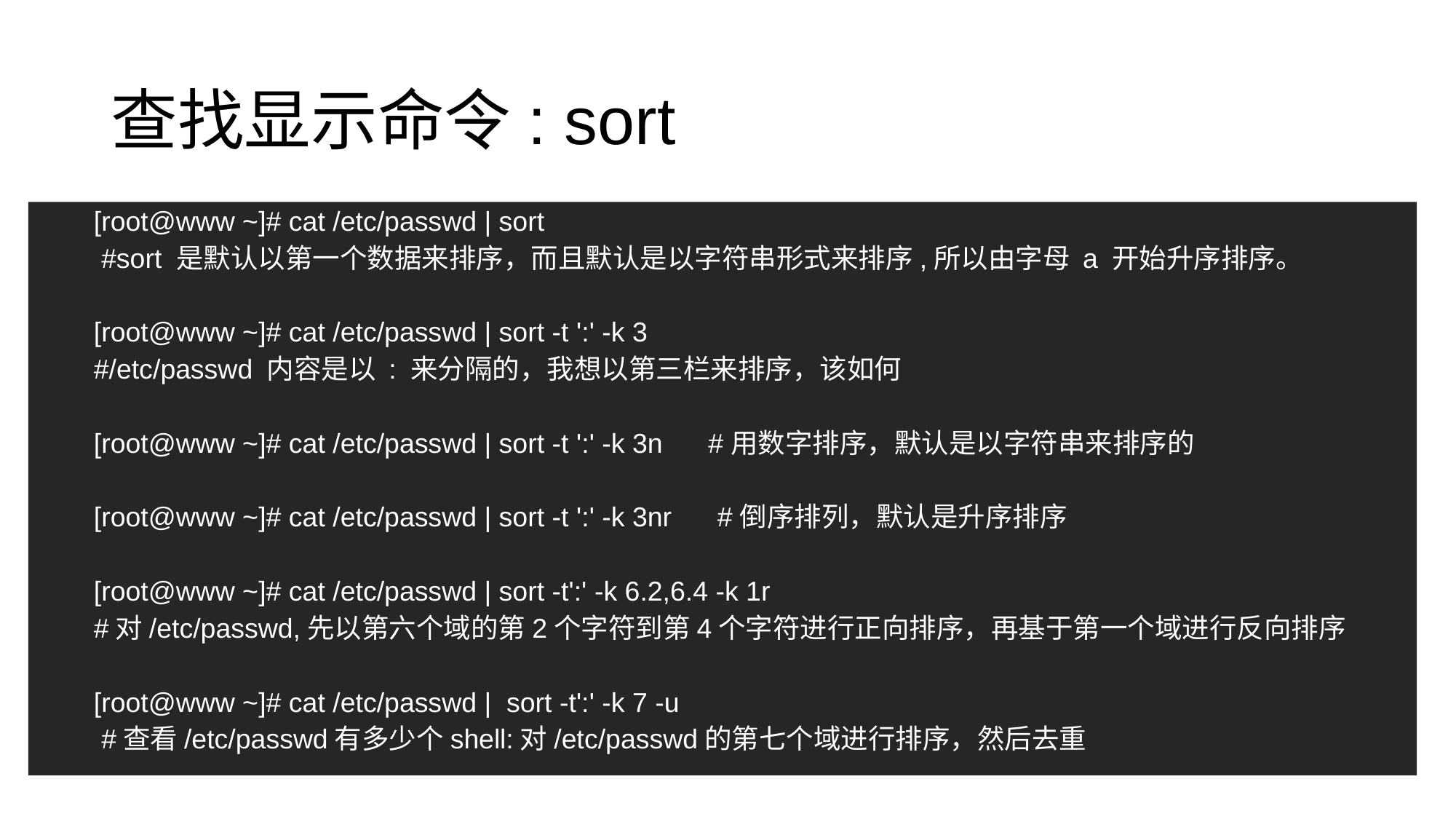

# 查找显示命令: sort
[root@www ~]# cat /etc/passwd | sort
 #sort 是默认以第一个数据来排序，而且默认是以字符串形式来排序,所以由字母 a 开始升序排序。

[root@www ~]# cat /etc/passwd | sort -t ':' -k 3
#/etc/passwd 内容是以 : 来分隔的，我想以第三栏来排序，该如何

[root@www ~]# cat /etc/passwd | sort -t ':' -k 3n      #用数字排序，默认是以字符串来排序的

[root@www ~]# cat /etc/passwd | sort -t ':' -k 3nr      #倒序排列，默认是升序排序

[root@www ~]# cat /etc/passwd | sort -t':' -k 6.2,6.4 -k 1r
#对/etc/passwd,先以第六个域的第2个字符到第4个字符进行正向排序，再基于第一个域进行反向排序

[root@www ~]# cat /etc/passwd |  sort -t':' -k 7 -u
 #查看/etc/passwd有多少个shell:对/etc/passwd的第七个域进行排序，然后去重